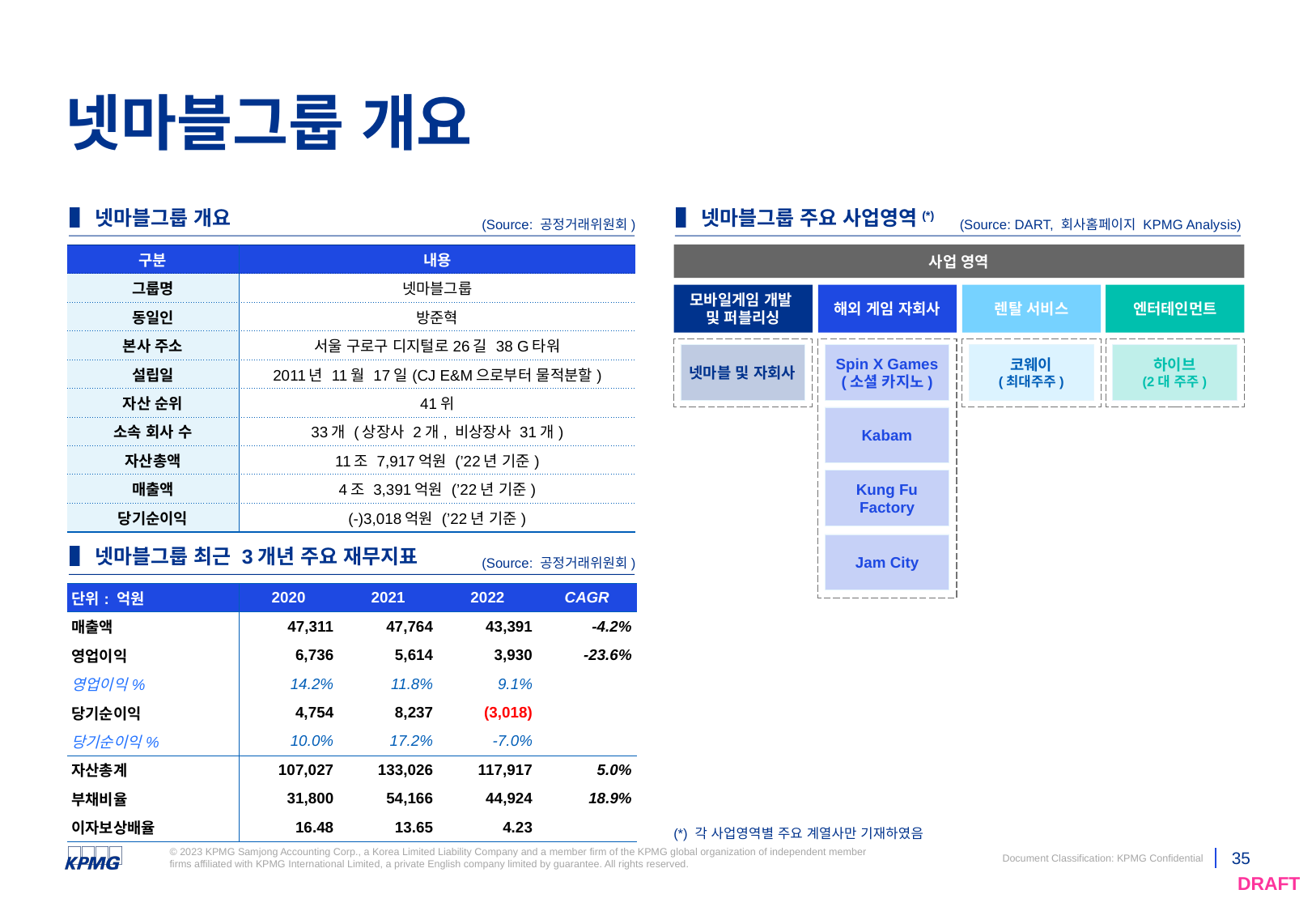

# 넷마블그룹 개요
▌넷마블그룹 개요

▌넷마블그룹 주요 사업영역(*)

(Source: 공정거래위원회)
(Source: DART, 회사홈페이지 KPMG Analysis)
사업 영역
| 구분 | 내용 |
| --- | --- |
| 그룹명 | 넷마블그룹 |
| 동일인 | 방준혁 |
| 본사 주소 | 서울 구로구 디지털로26길 38 G타워 |
| 설립일 | 2011년 11월 17일(CJ E&M으로부터 물적분할) |
| 자산 순위 | 41위 |
| 소속 회사 수 | 33개 (상장사 2개, 비상장사 31개) |
| 자산총액 | 11조 7,917억원 (’22년 기준) |
| 매출액 | 4조 3,391억원 (’22년 기준) |
| 당기순이익 | (-)3,018억원 (’22년 기준) |
모바일게임 개발
및 퍼블리싱
해외 게임 자회사
렌탈 서비스
엔터테인먼트

넷마블 및 자회사
Spin X Games
(소셜 카지노)
코웨이
(최대주주)
하이브
(2대 주주)
Kabam
Kung Fu Factory
▌넷마블그룹 최근 3개년 주요 재무지표

Jam City
(Source: 공정거래위원회)
| 단위: 억원 | 2020 | 2021 | 2022 | CAGR |
| --- | --- | --- | --- | --- |
| 매출액 | 47,311 | 47,764 | 43,391 | -4.2% |
| 영업이익 | 6,736 | 5,614 | 3,930 | -23.6% |
| 영업이익% | 14.2% | 11.8% | 9.1% |  |
| 당기순이익 | 4,754 | 8,237 | (3,018) |  |
| 당기순이익% | 10.0% | 17.2% | -7.0% |  |
| 자산총계 | 107,027 | 133,026 | 117,917 | 5.0% |
| 부채비율 | 31,800 | 54,166 | 44,924 | 18.9% |
| 이자보상배율 | 16.48 | 13.65 | 4.23 |  |
(*) 각 사업영역별 주요 계열사만 기재하였음

학생 진로 상담/지원,
기업 임직원 EAP(*)
영유아
초등학생/중학생
/고등학생
대학생
성인
근로자